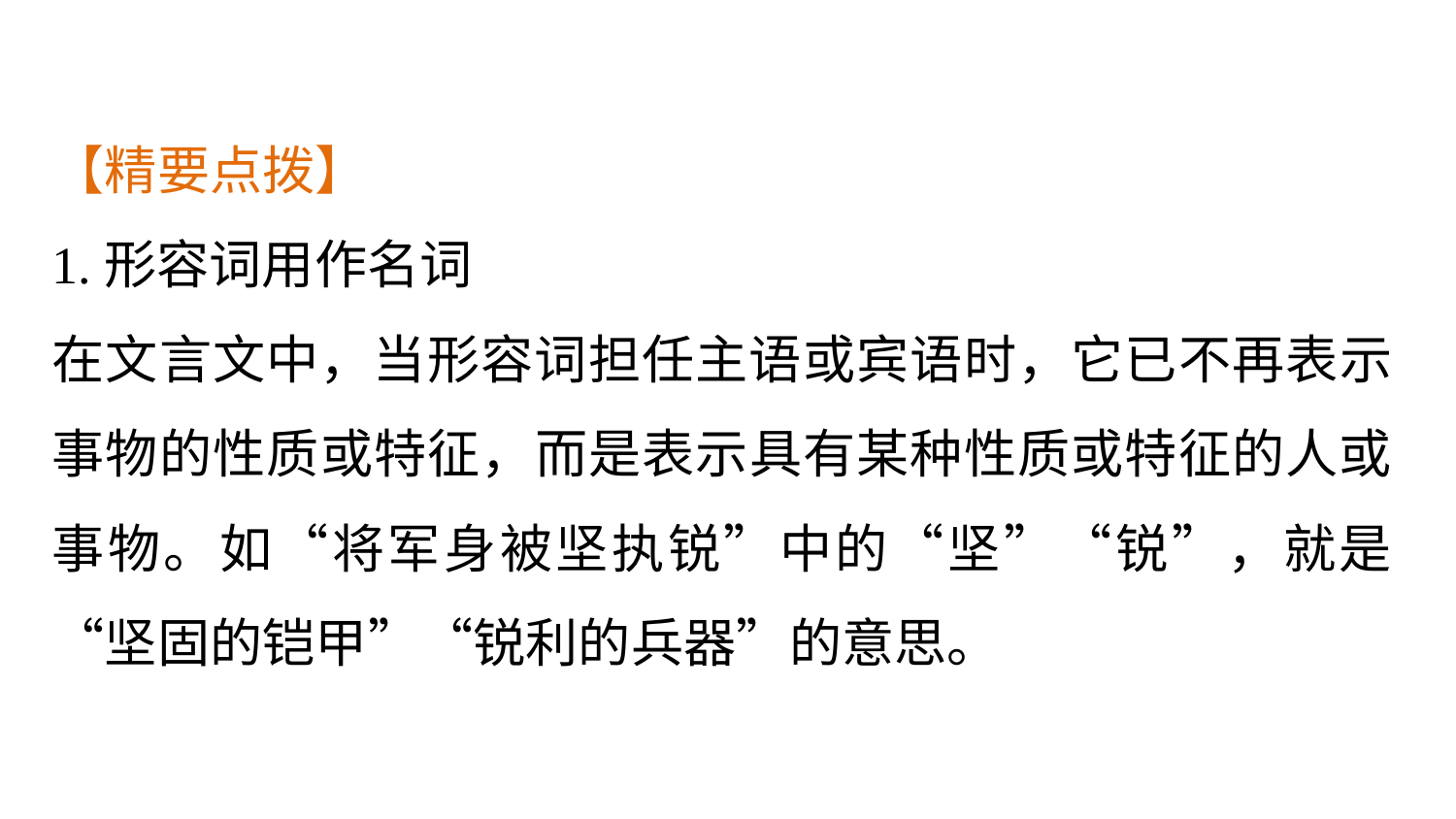

【精要点拨】
1.形容词用作名词
在文言文中，当形容词担任主语或宾语时，它已不再表示事物的性质或特征，而是表示具有某种性质或特征的人或事物。如“将军身被坚执锐”中的“坚”“锐”，就是“坚固的铠甲”“锐利的兵器”的意思。